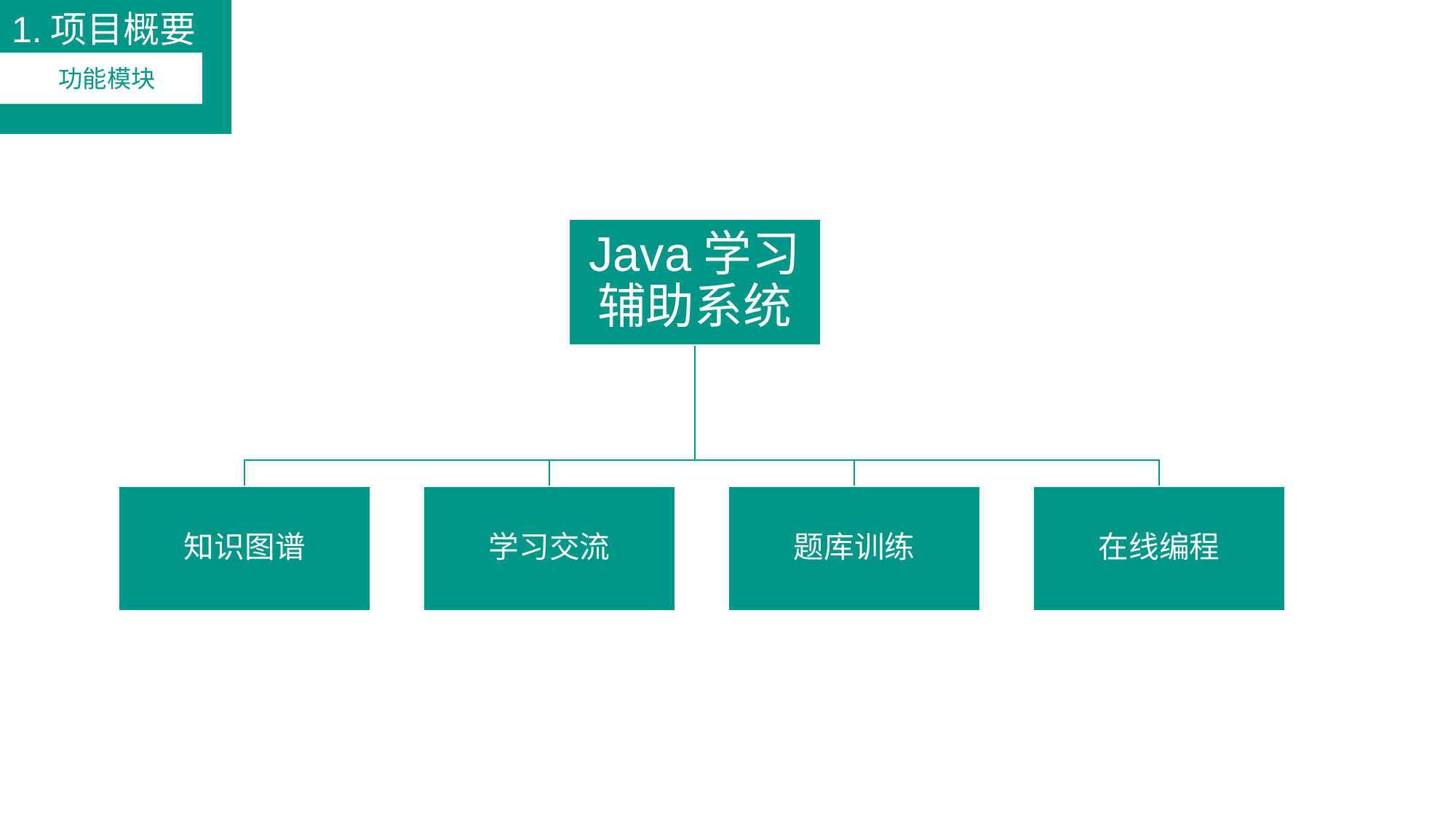

1.项目概要

功能模块
概要设计
Java学习辅助系统

知识图谱
学习交流
题库训练
在线编程